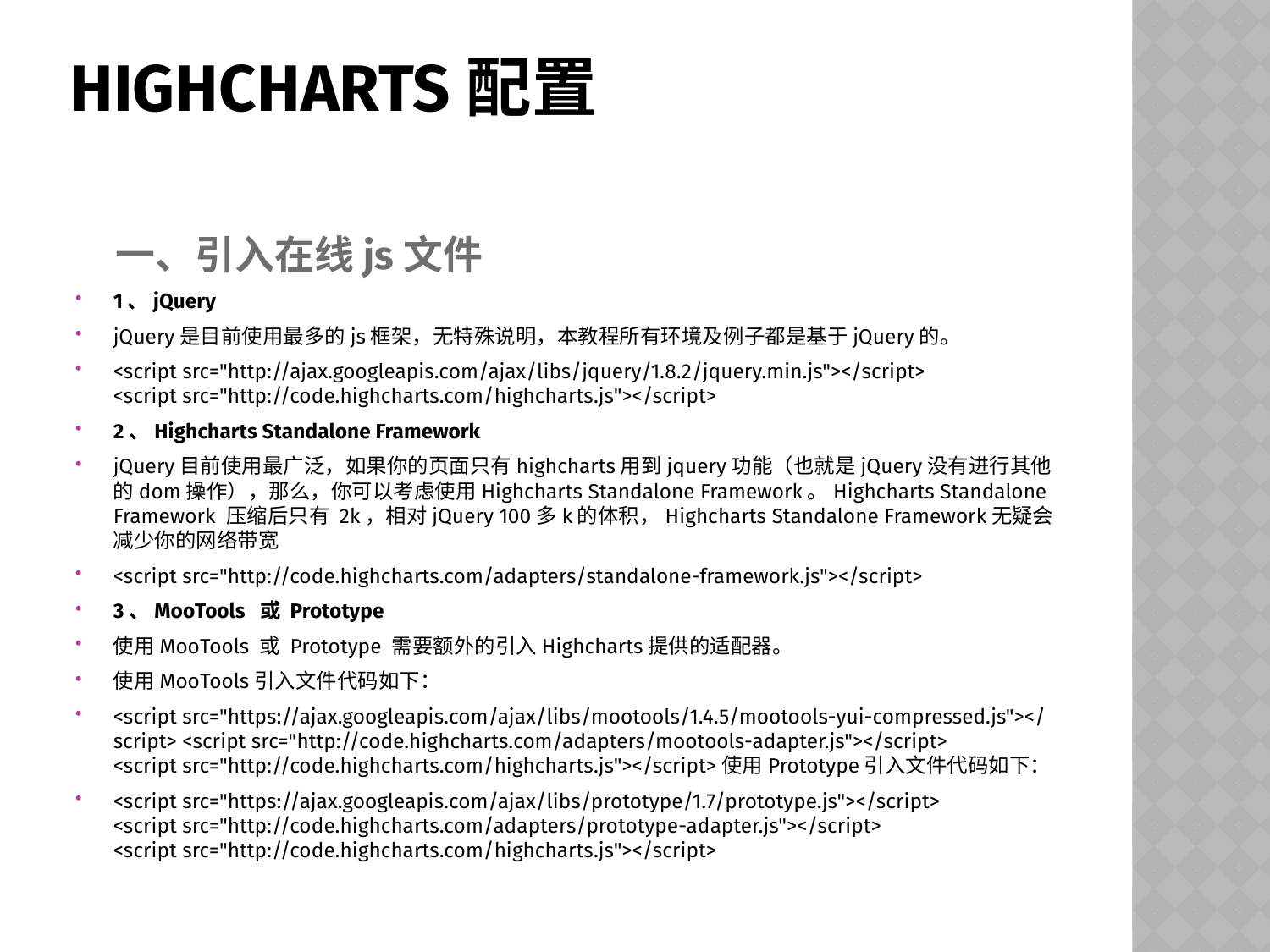

# Highcharts配置
一、引入在线js文件
1、jQuery
jQuery是目前使用最多的js框架，无特殊说明，本教程所有环境及例子都是基于jQuery的。
<script src="http://ajax.googleapis.com/ajax/libs/jquery/1.8.2/jquery.min.js"></script> <script src="http://code.highcharts.com/highcharts.js"></script>
2、Highcharts Standalone Framework
jQuery目前使用最广泛，如果你的页面只有highcharts用到jquery功能（也就是jQuery没有进行其他的dom操作），那么，你可以考虑使用Highcharts Standalone Framework。Highcharts Standalone Framework 压缩后只有 2k，相对jQuery 100多k的体积，Highcharts Standalone Framework无疑会减少你的网络带宽
<script src="http://code.highcharts.com/adapters/standalone-framework.js"></script>
3、MooTools  或 Prototype
使用MooTools 或 Prototype 需要额外的引入Highcharts提供的适配器。
使用MooTools引入文件代码如下：
<script src="https://ajax.googleapis.com/ajax/libs/mootools/1.4.5/mootools-yui-compressed.js"></script> <script src="http://code.highcharts.com/adapters/mootools-adapter.js"></script> <script src="http://code.highcharts.com/highcharts.js"></script>使用Prototype引入文件代码如下：
<script src="https://ajax.googleapis.com/ajax/libs/prototype/1.7/prototype.js"></script> <script src="http://code.highcharts.com/adapters/prototype-adapter.js"></script> <script src="http://code.highcharts.com/highcharts.js"></script>